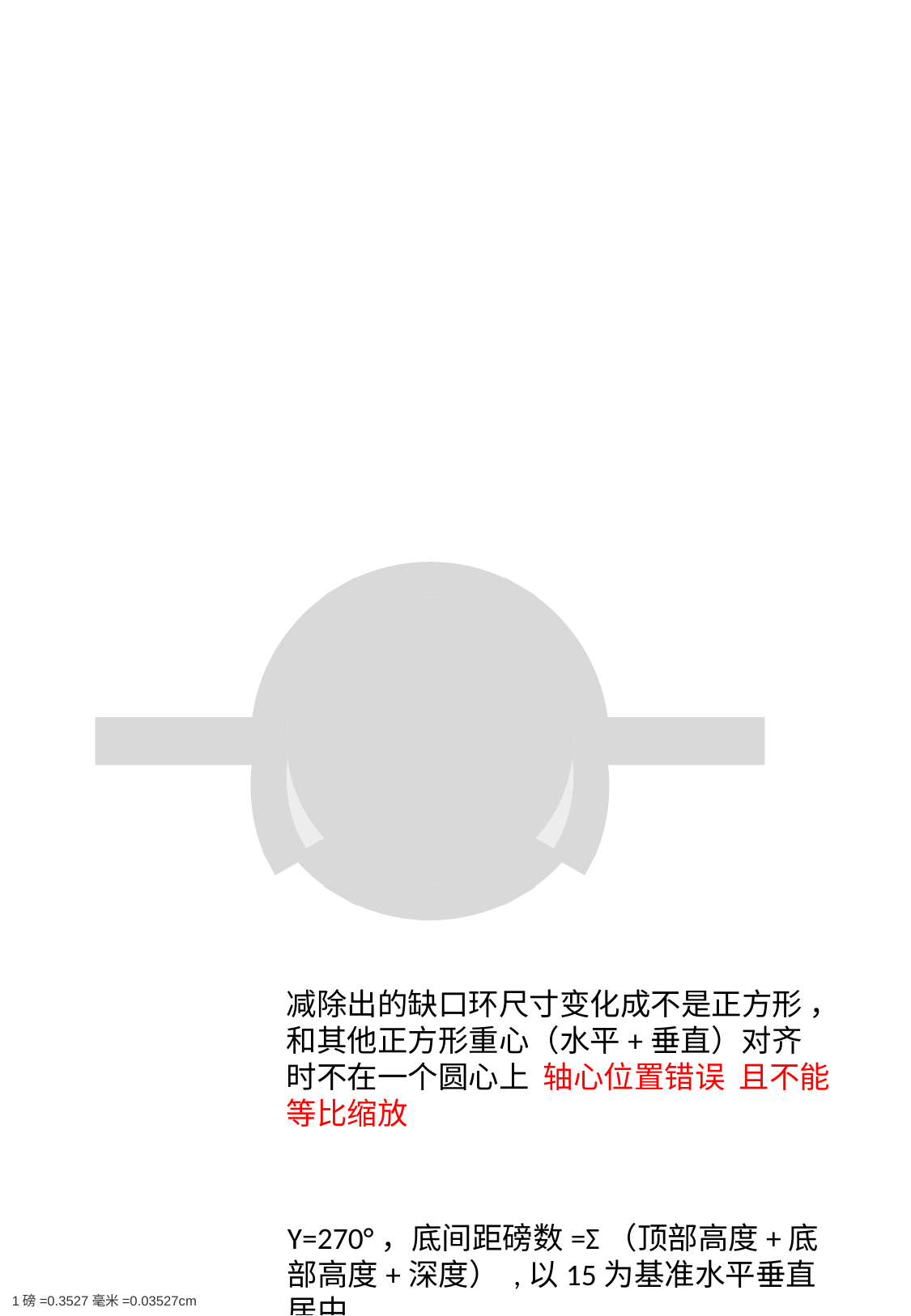

减除出的缺口环尺寸变化成不是正方形 ，和其他正方形重心（水平+垂直）对齐时不在一个圆心上  轴心位置错误  且不能等比缩放
Y=270°，底间距磅数=Σ（顶部高度+底部高度+深度） ,以15为基准水平垂直居中
1磅=0.3527毫米=0.03527cm